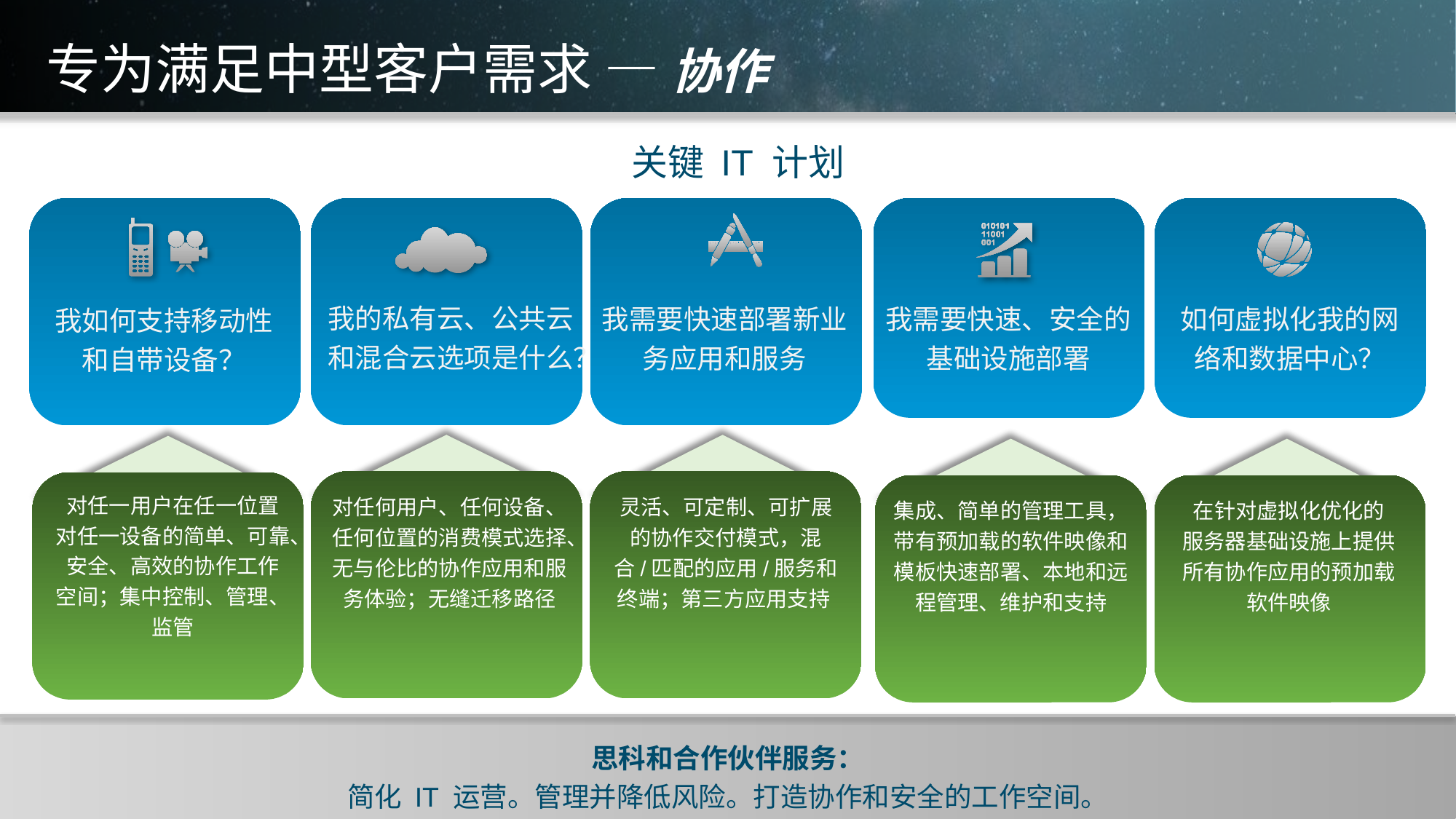

# 专为满足中型客户需求 — 协作
关键 IT 计划

我如何支持移动性
和自带设备？
我的私有云、公共云和混合云选项是什么？
我需要快速部署新业务应用和服务
我需要快速、安全的基础设施部署
如何虚拟化我的网络和数据中心？

对任一用户在任一位置
对任一设备的简单、可靠、安全、高效的协作工作
空间；集中控制、管理、监管

灵活、可定制、可扩展的协作交付模式，混合/匹配的应用/服务和终端；第三方应用支持
对任何用户、任何设备、任何位置的消费模式选择、无与伦比的协作应用和服务体验；无缝迁移路径

在针对虚拟化优化的
服务器基础设施上提供所有协作应用的预加载软件映像
集成、简单的管理工具，带有预加载的软件映像和模板快速部署、本地和远程管理、维护和支持

思科和合作伙伴服务：
简化 IT 运营。管理并降低风险。打造协作和安全的工作空间。